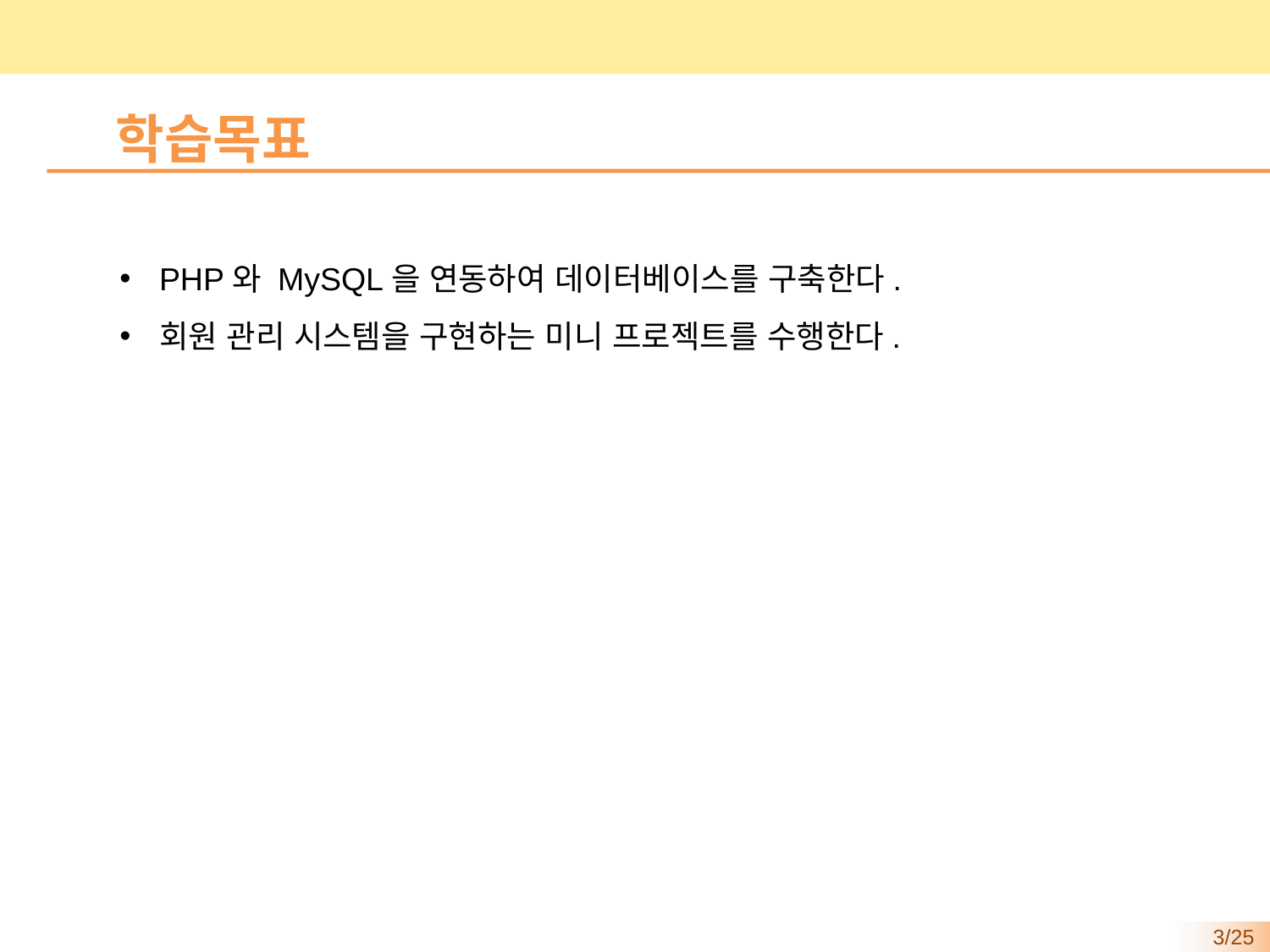

학습목표

PHP와 MySQL을 연동하여 데이터베이스를 구축한다.
회원 관리 시스템을 구현하는 미니 프로젝트를 수행한다.